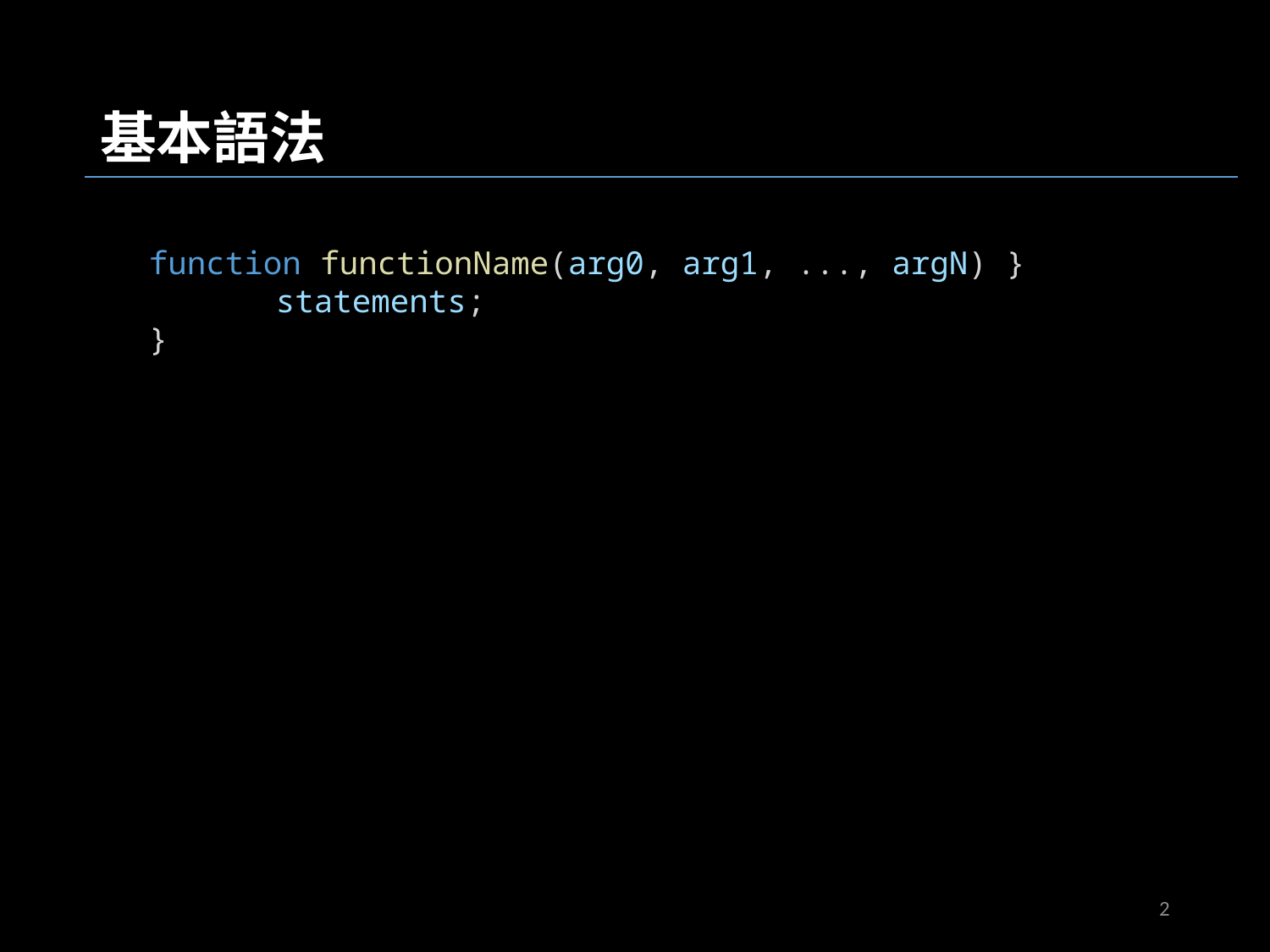

基本語法

function functionName(arg0, arg1, ..., argN) }
	statements;
}
JavaScriptObjects02.js

2